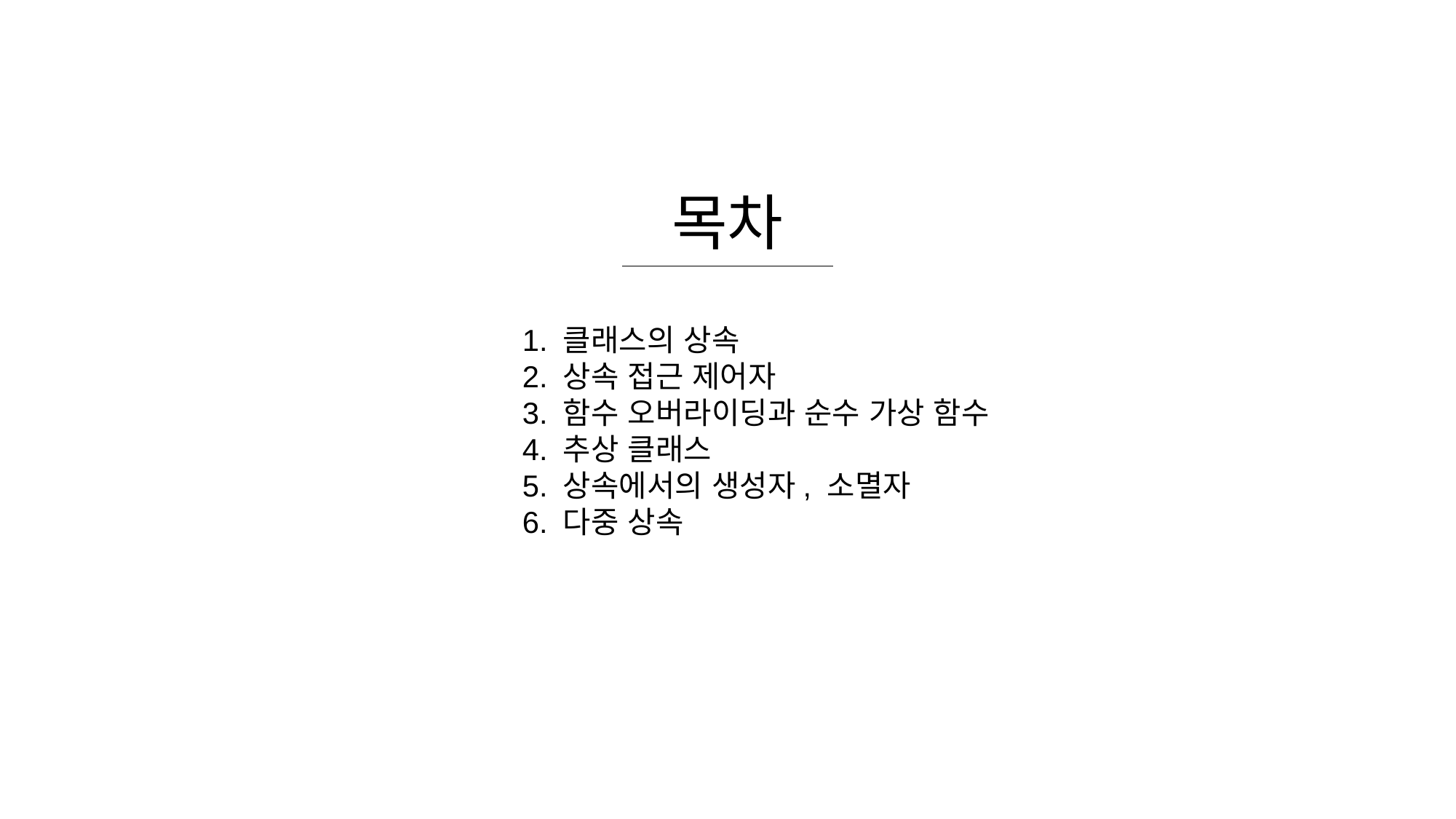

목차
1. 클래스의 상속
2. 상속 접근 제어자
3. 함수 오버라이딩과 순수 가상 함수
4. 추상 클래스
5. 상속에서의 생성자, 소멸자
6. 다중 상속